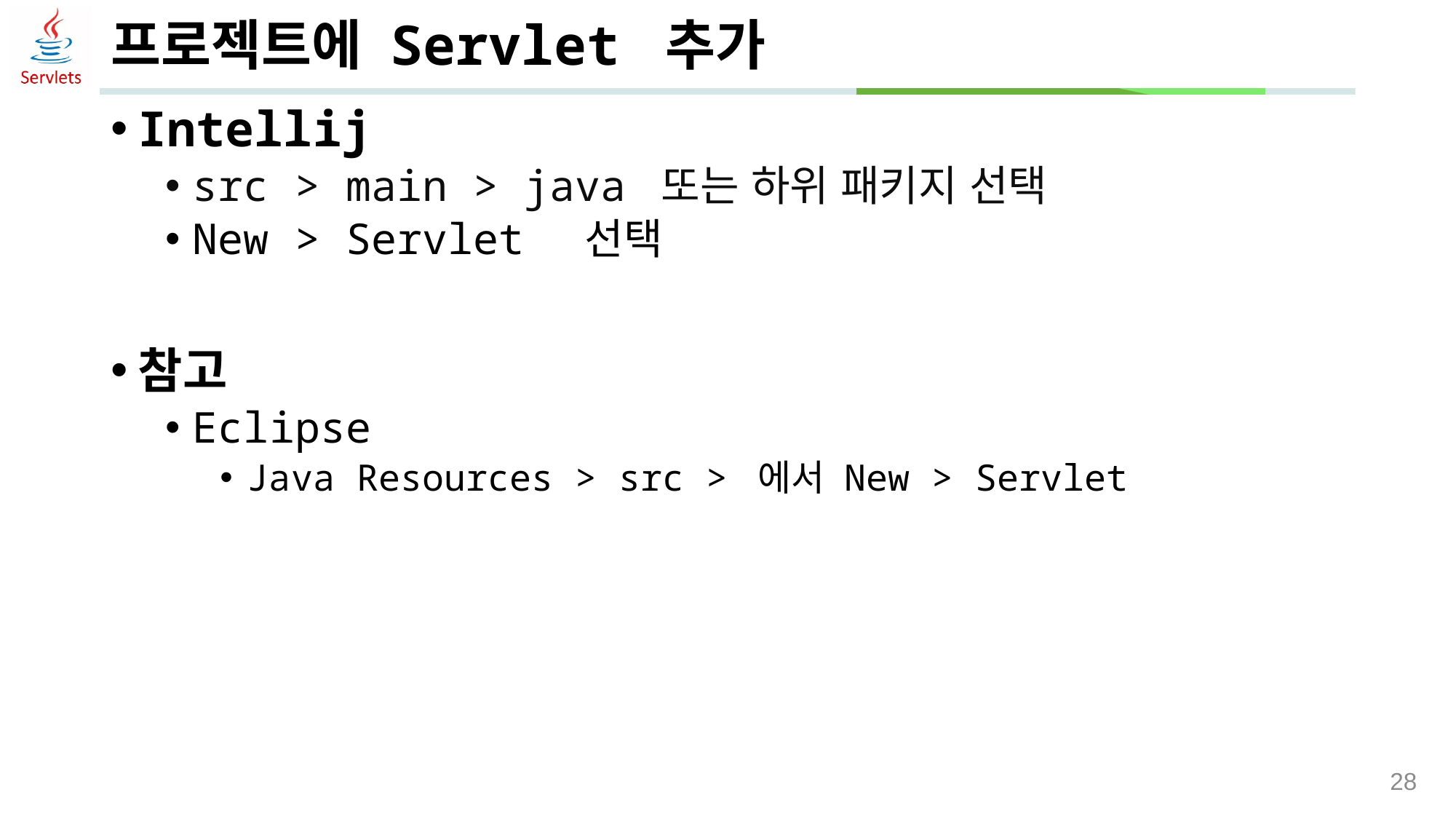

# 프로젝트에 Servlet 추가
Intellij
src > main > java 또는 하위 패키지 선택
New > Servlet  선택

참고
Eclipse
Java Resources > src > 에서 New > Servlet
28